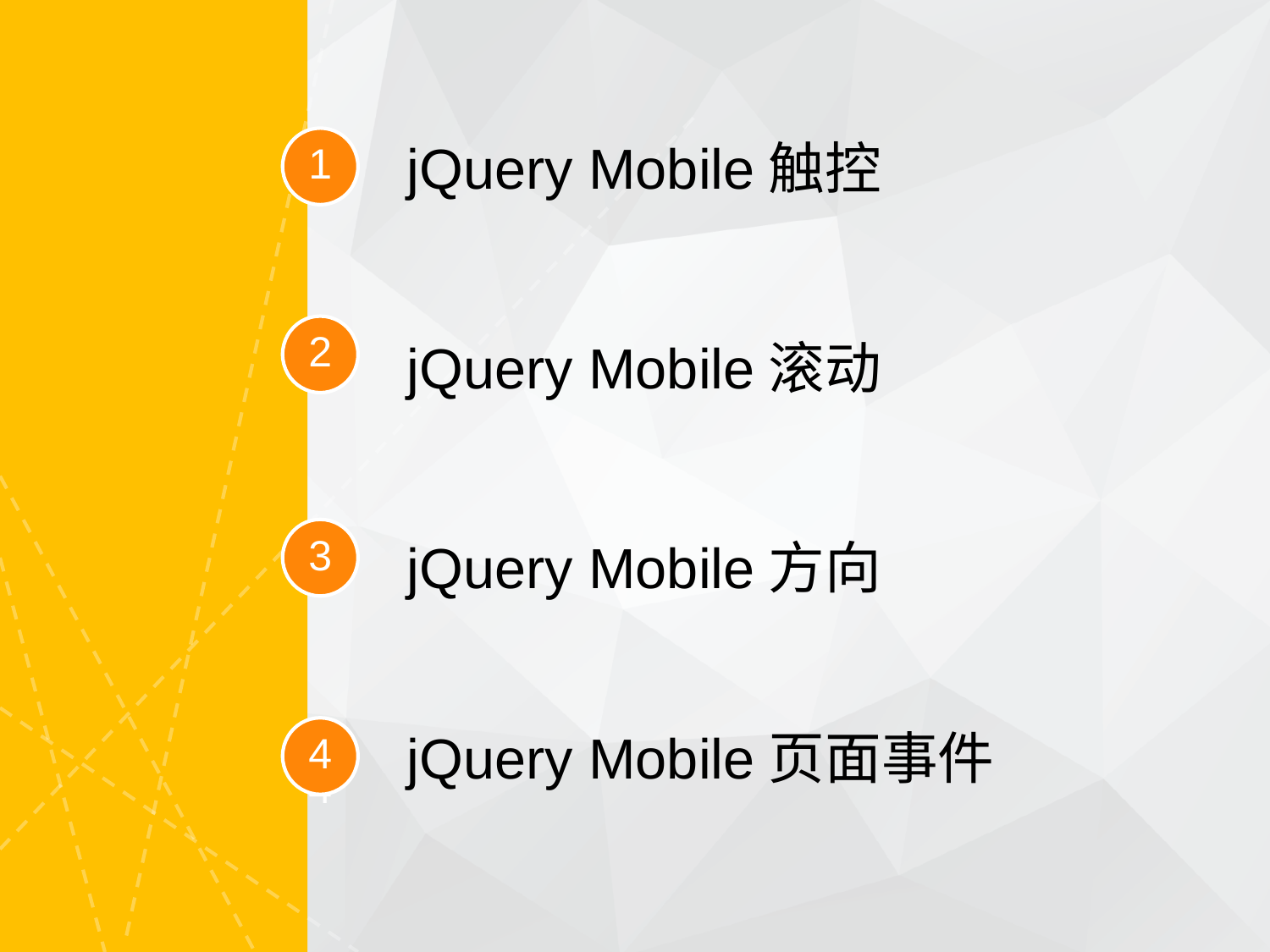

jQuery Mobile触控
jQuery Mobile滚动
jQuery Mobile方向
jQuery Mobile页面事件